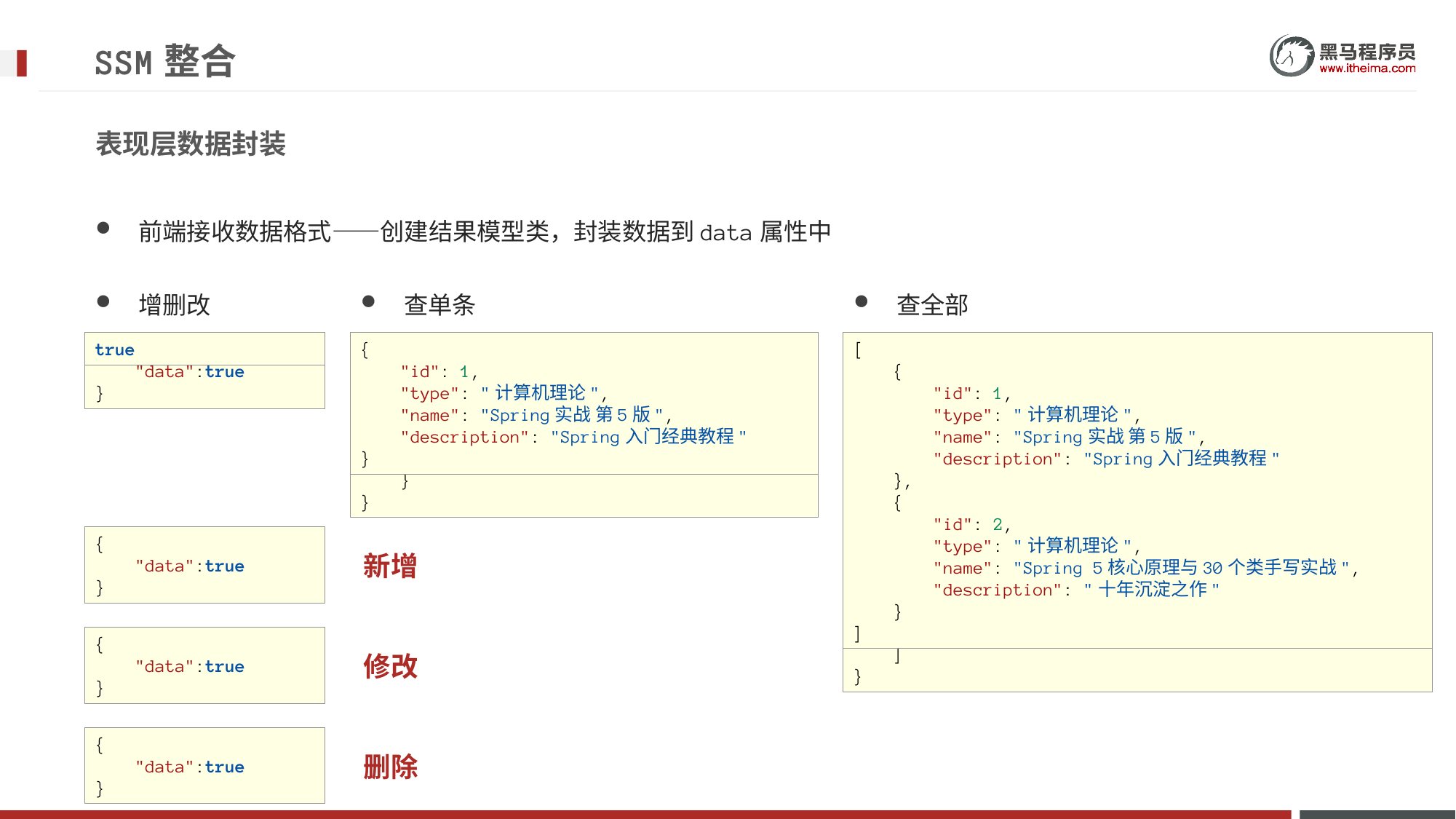

# SSM整合
表现层数据封装
前端接收数据格式——创建结果模型类，封装数据到data属性中
增删改
查单条
查全部
{
    "data":true
}
true
{
    "id": 1,
    "type": "计算机理论",
    "name": "Spring实战 第5版",
    "description": "Spring入门经典教程"
}
{
    "data":{
        "id": 1,
        "type": "计算机理论",
        "name": "Spring实战 第5版",
        "description": "Spring入门经典教程"
    }
}
{
    "data":[
        {
            "id": 1,
            "type": "计算机理论",
            "name": "Spring实战 第5版",
            "description": "Spring入门经典教程"
        },
        {
            "id": 2,
            "type": "计算机理论",
            "name": "Spring 5核心原理与30个类手写实战",
            "description": "十年沉淀之作"
        }
    ]
}
[
    {
        "id": 1,
        "type": "计算机理论",
        "name": "Spring实战 第5版",
        "description": "Spring入门经典教程"
    },
    {
        "id": 2,
        "type": "计算机理论",
        "name": "Spring 5核心原理与30个类手写实战",
        "description": "十年沉淀之作"
    }
]
{
    "data":true
}
新增
{
    "data":true
}
修改
{
    "data":true
}
删除